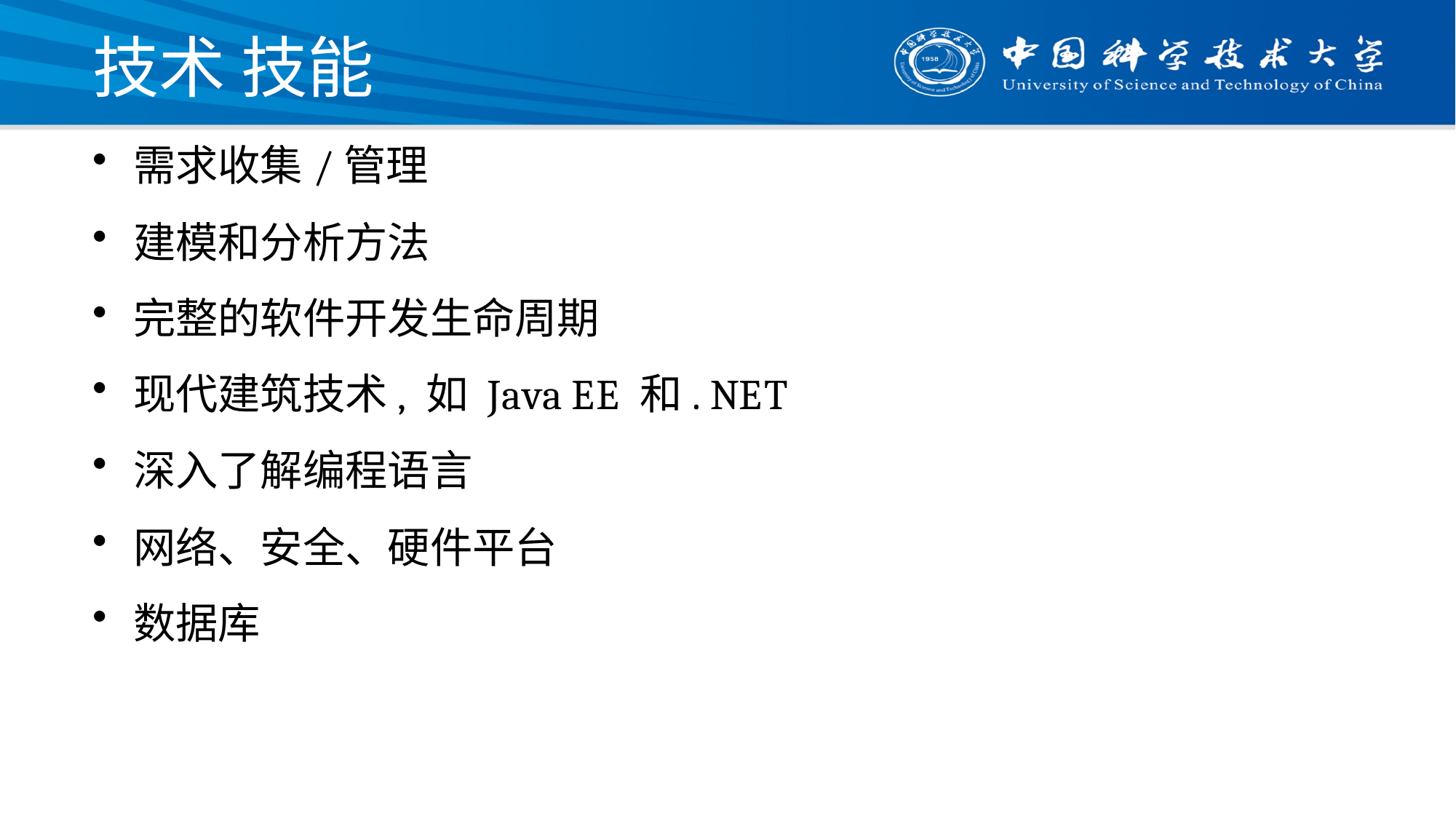

# 技术 技能
需求收集/管理
建模和分析方法
完整的软件开发生命周期
现代建筑技术, 如 Java EE 和. NET
深入了解编程语言
网络、安全、硬件平台
数据库